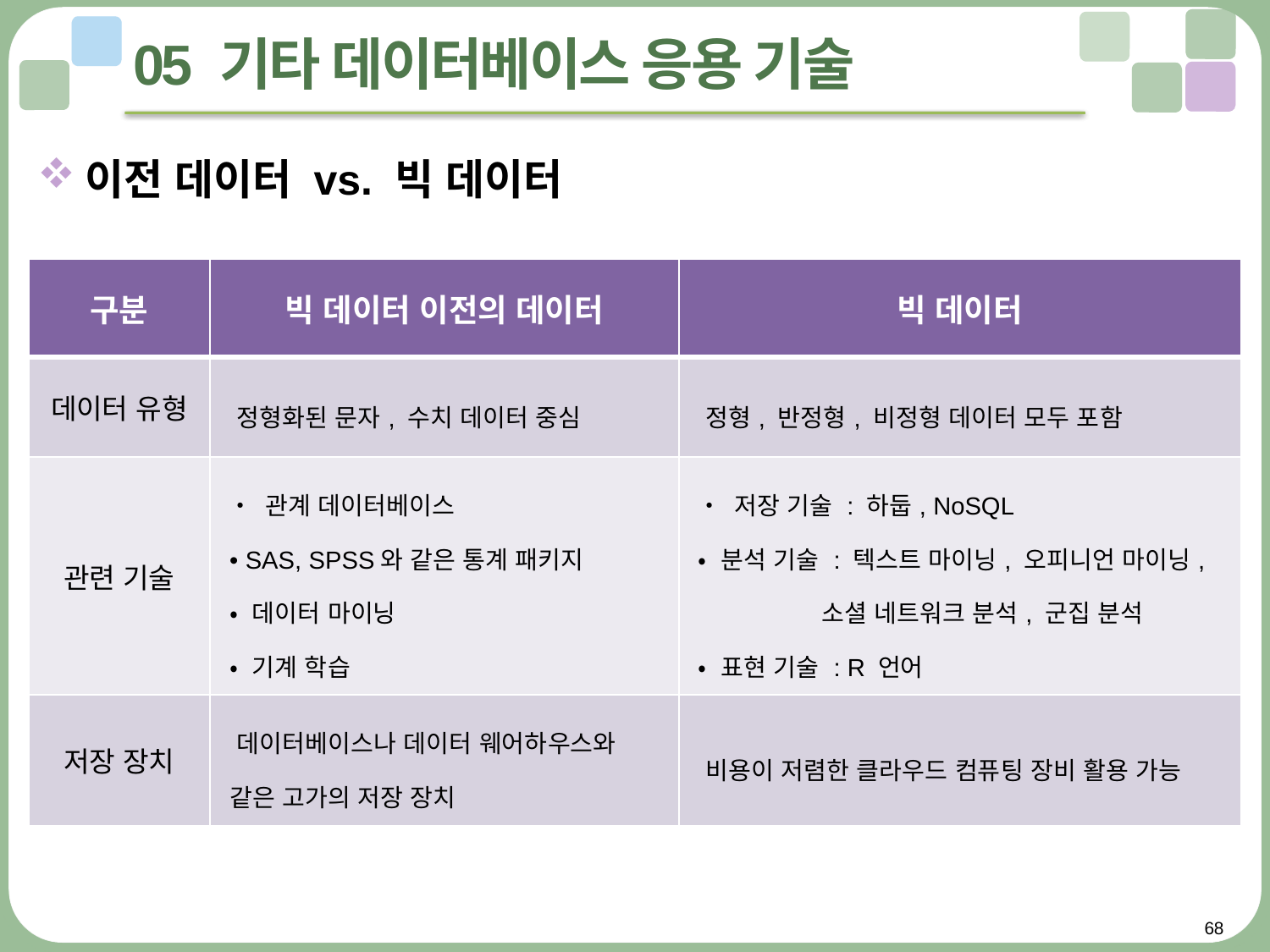

# 05 기타 데이터베이스 응용 기술
이전 데이터 vs. 빅 데이터
| 구분 | 빅 데이터 이전의 데이터 | 빅 데이터 |
| --- | --- | --- |
| 데이터 유형 | 정형화된 문자, 수치 데이터 중심 | 정형, 반정형, 비정형 데이터 모두 포함 |
| 관련 기술 | • 관계 데이터베이스 • SAS, SPSS와 같은 통계 패키지 • 데이터 마이닝 • 기계 학습 | • 저장 기술 : 하둡, NoSQL • 분석 기술 : 텍스트 마이닝, 오피니언 마이닝, 소셜 네트워크 분석, 군집 분석 • 표현 기술 : R 언어 |
| 저장 장치 | 데이터베이스나 데이터 웨어하우스와 같은 고가의 저장 장치 | 비용이 저렴한 클라우드 컴퓨팅 장비 활용 가능 |